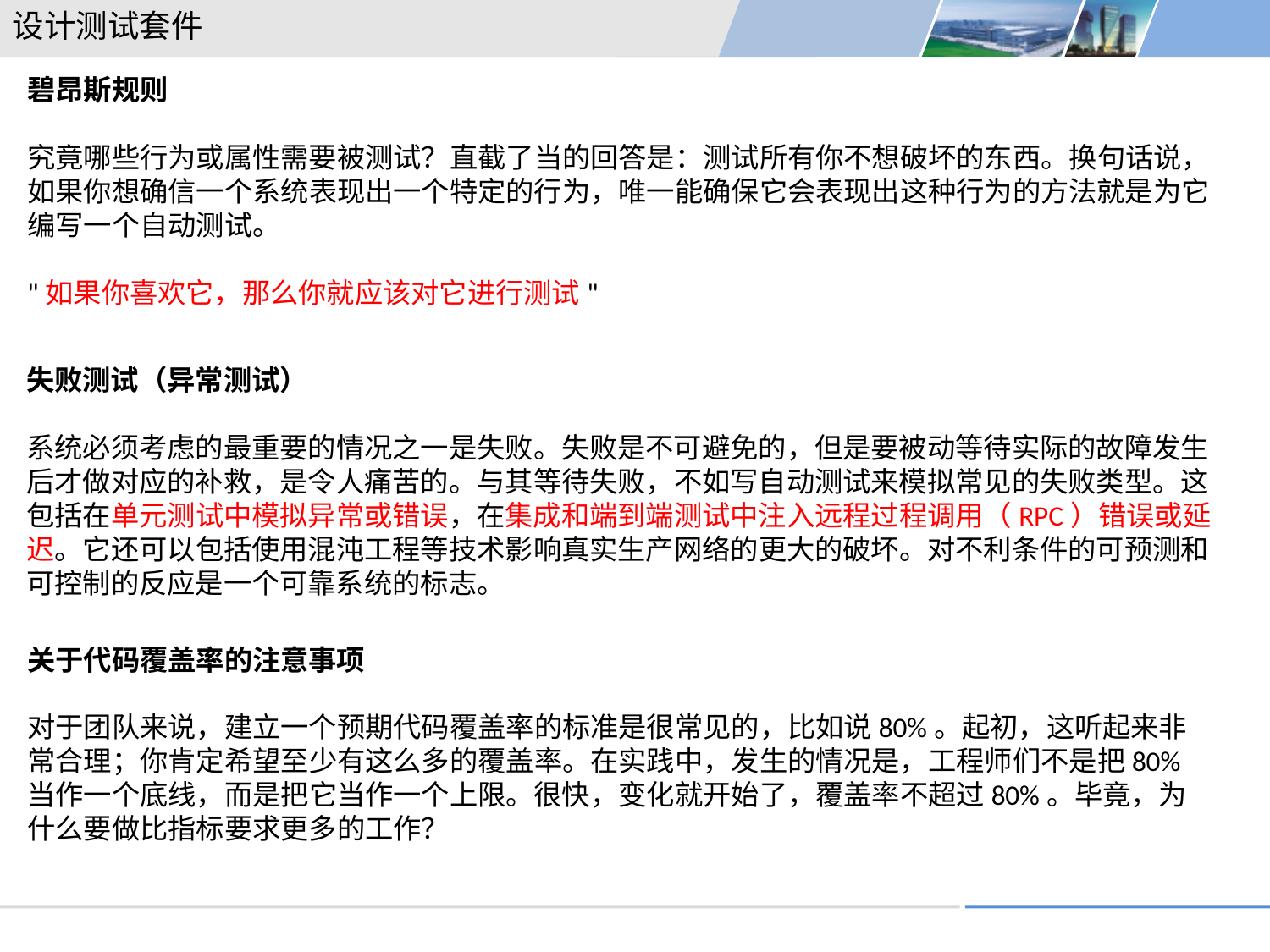

设计测试套件
碧昂斯规则

究竟哪些行为或属性需要被测试？直截了当的回答是：测试所有你不想破坏的东西。换句话说，如果你想确信一个系统表现出一个特定的行为，唯一能确保它会表现出这种行为的方法就是为它编写一个自动测试。
"如果你喜欢它，那么你就应该对它进行测试"

失败测试（异常测试）

系统必须考虑的最重要的情况之一是失败。失败是不可避免的，但是要被动等待实际的故障发生后才做对应的补救，是令人痛苦的。与其等待失败，不如写自动测试来模拟常见的失败类型。这包括在单元测试中模拟异常或错误，在集成和端到端测试中注入远程过程调用（RPC）错误或延迟。它还可以包括使用混沌工程等技术影响真实生产网络的更大的破坏。对不利条件的可预测和可控制的反应是一个可靠系统的标志。
关于代码覆盖率的注意事项

对于团队来说，建立一个预期代码覆盖率的标准是很常见的，比如说80%。起初，这听起来非常合理；你肯定希望至少有这么多的覆盖率。在实践中，发生的情况是，工程师们不是把80%当作一个底线，而是把它当作一个上限。很快，变化就开始了，覆盖率不超过80%。毕竟，为什么要做比指标要求更多的工作？